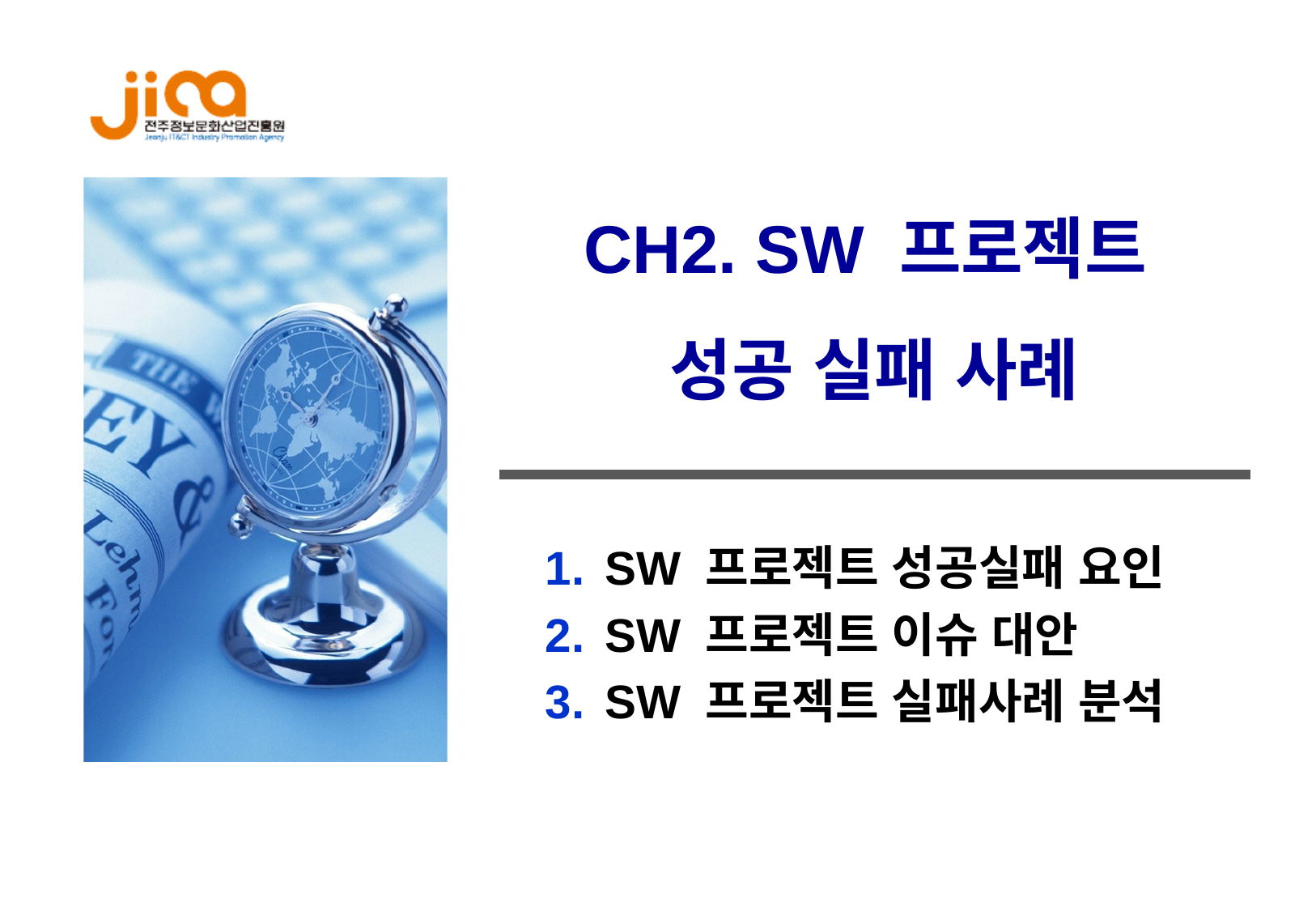

# CH2. SW 프로젝트 성공 실패 사례
SW 프로젝트 성공실패 요인
SW 프로젝트 이슈 대안
SW 프로젝트 실패사례 분석